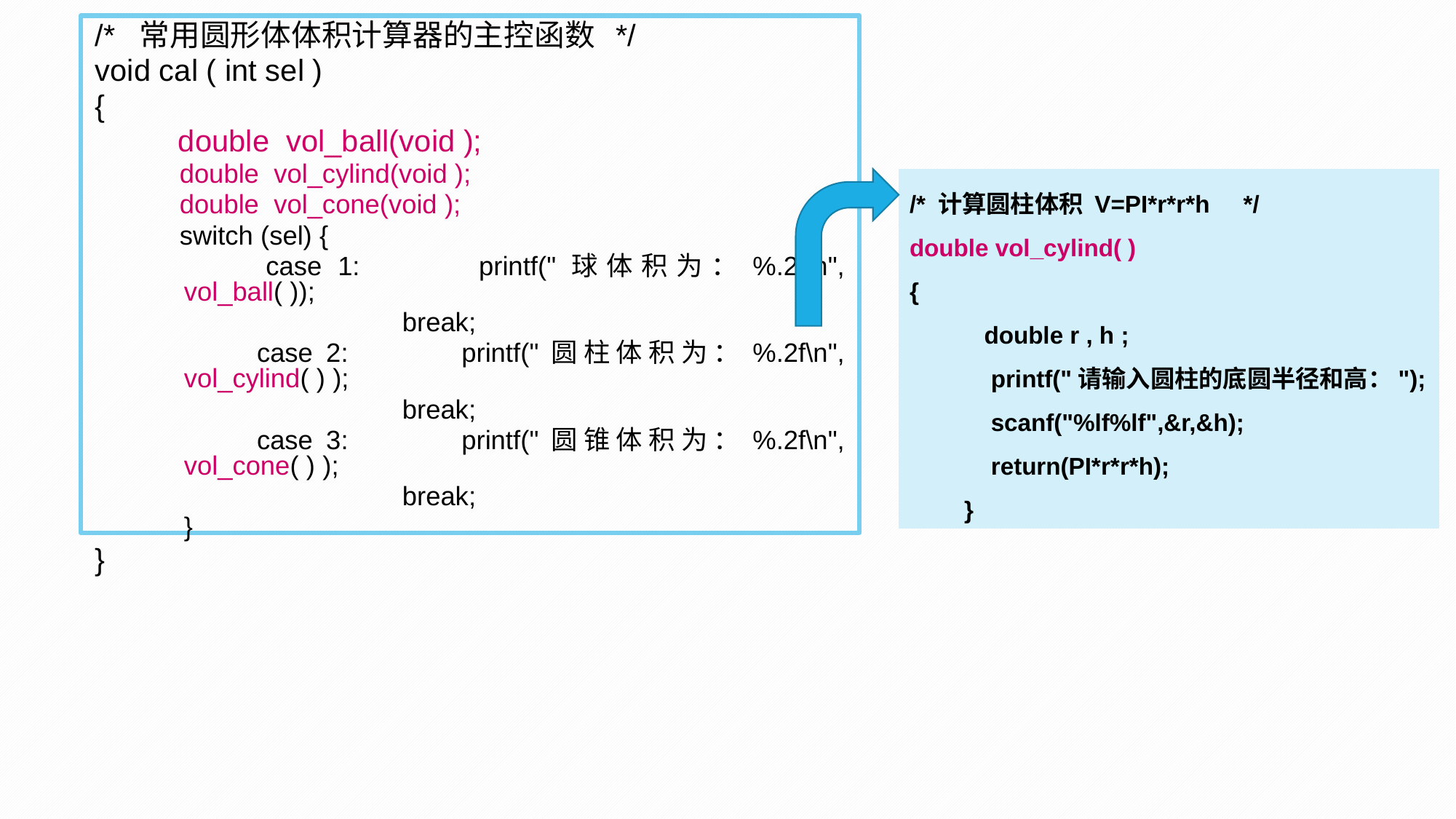

/*  常用圆形体体积计算器的主控函数  */
void cal ( int sel )
{
	     double  vol_ball(void );
    double  vol_cylind(void );
    double  vol_cone(void );
    switch (sel) {
    	   case 1: 	printf("球体积为：%.2f\n", vol_ball( ));
			break;
        case 2: 	printf("圆柱体积为：%.2f\n", vol_cylind( ) );
			break;
        case 3: 	printf("圆锥体积为：%.2f\n", vol_cone( ) );
			break;
	}
}

/* 计算圆柱体积 V=PI*r*r*h     */
double vol_cylind( )
{
   double r , h ;
    printf("请输入圆柱的底圆半径和高：");
    scanf("%lf%lf",&r,&h);
    return(PI*r*r*h);
}